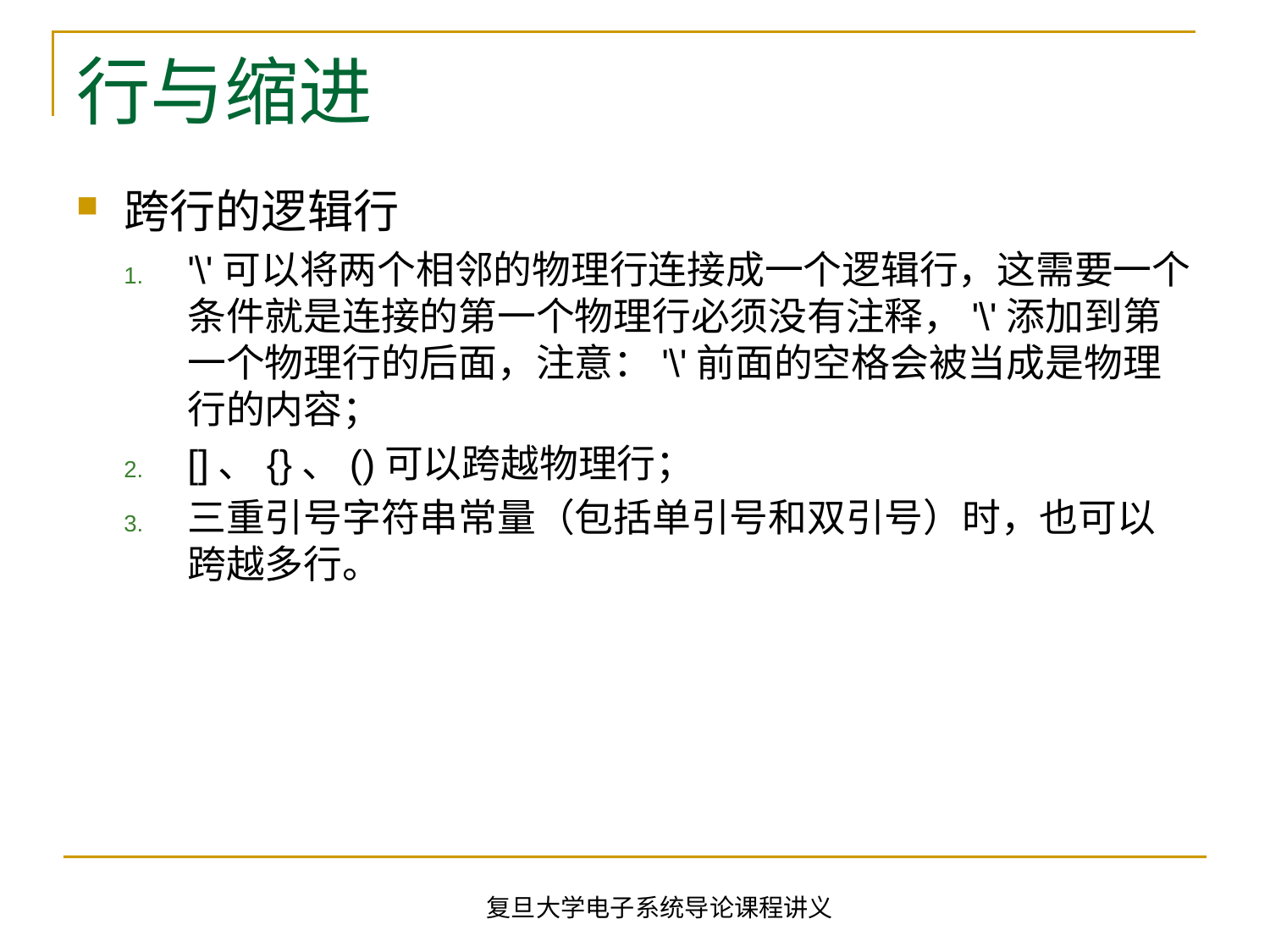

# 行与缩进
跨行的逻辑行
'\'可以将两个相邻的物理行连接成一个逻辑行，这需要一个条件就是连接的第一个物理行必须没有注释，'\'添加到第一个物理行的后面，注意：'\'前面的空格会被当成是物理行的内容；
[]、{}、()可以跨越物理行；
三重引号字符串常量（包括单引号和双引号）时，也可以跨越多行。